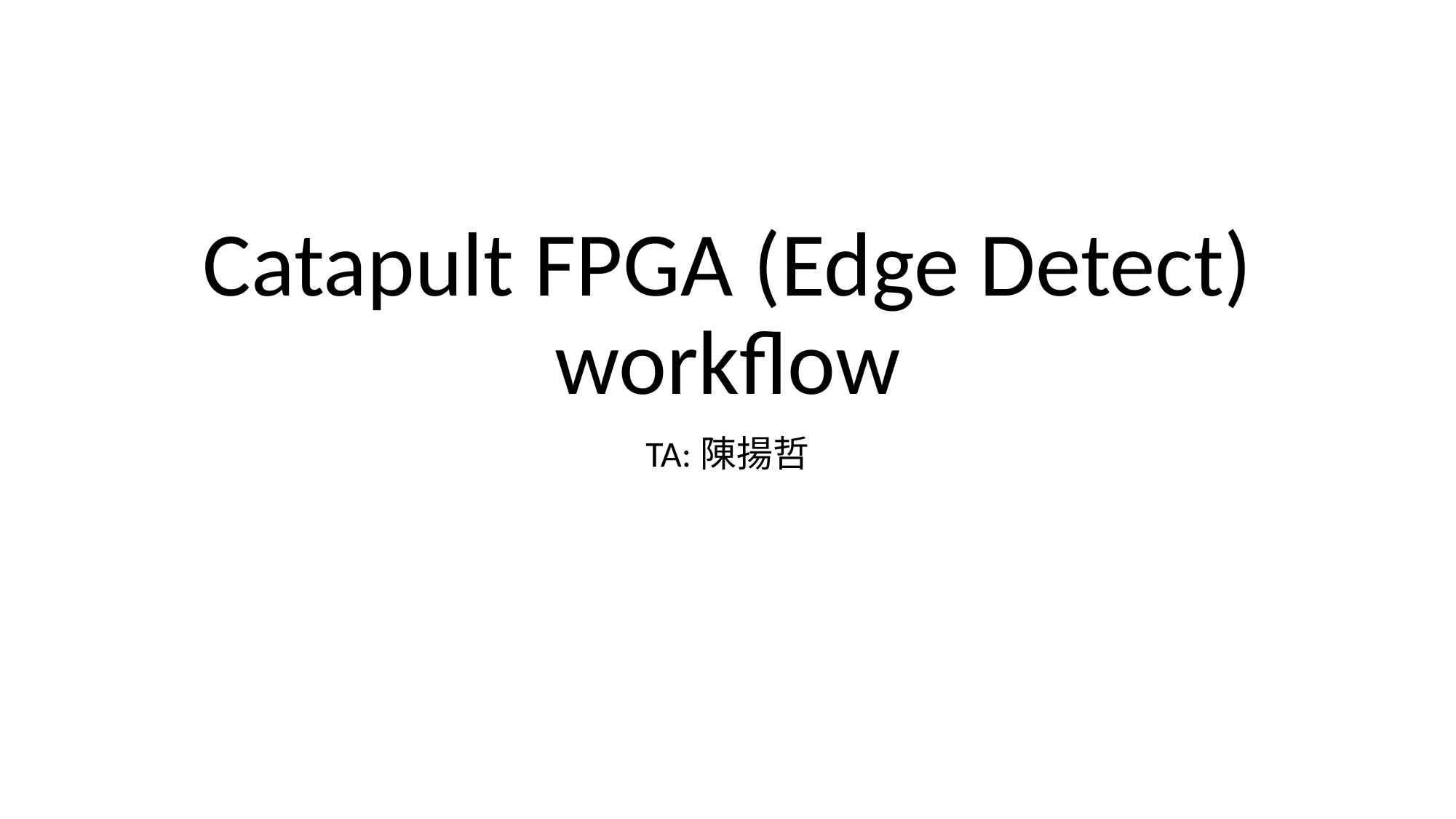

# Catapult FPGA (Edge Detect) workflow
TA:陳揚哲